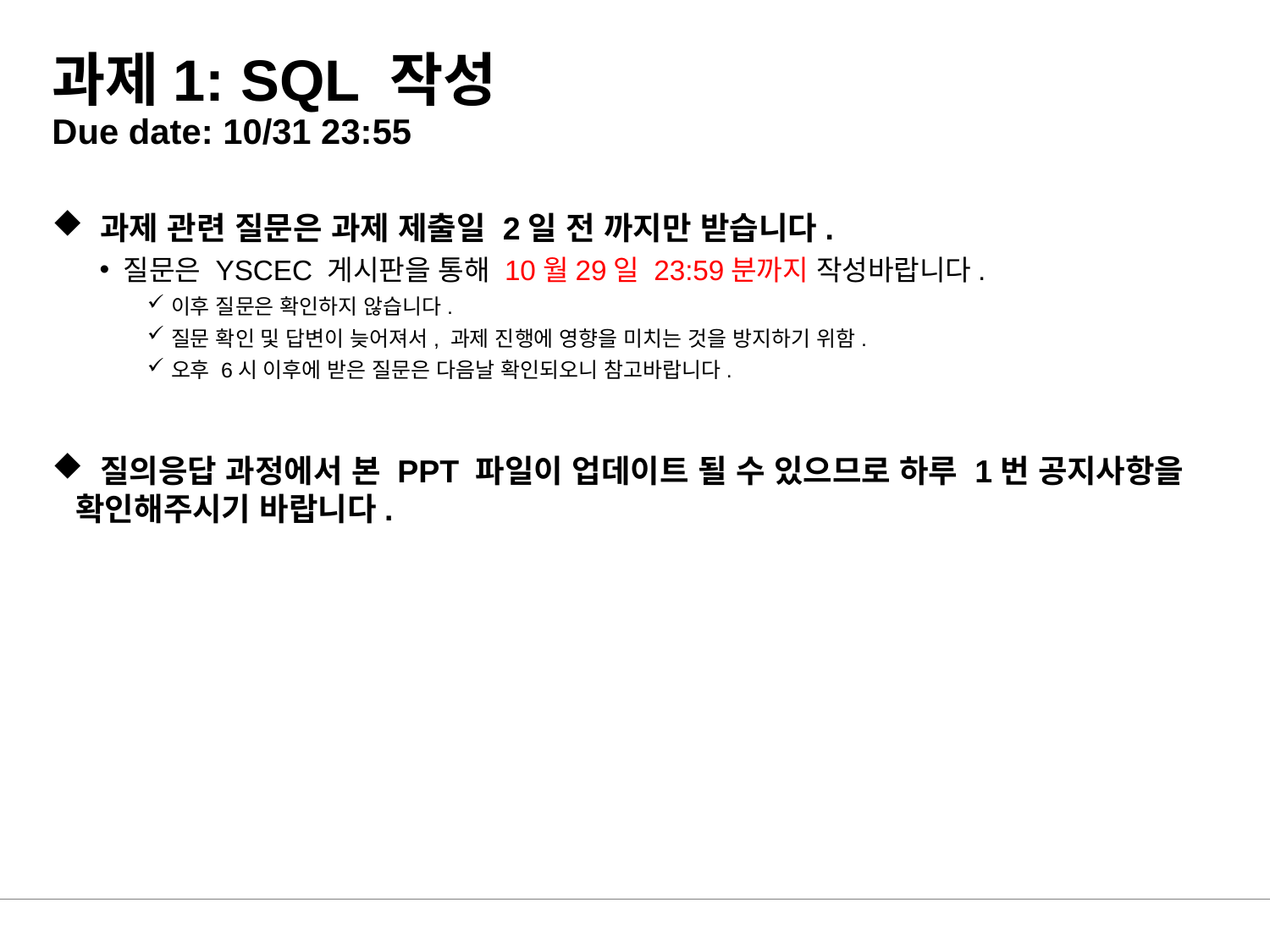

# 과제1: SQL 작성 Due date: 10/31 23:55
 과제 관련 질문은 과제 제출일 2일 전 까지만 받습니다.
질문은 YSCEC 게시판을 통해 10월29일 23:59분까지 작성바랍니다.
이후 질문은 확인하지 않습니다.
질문 확인 및 답변이 늦어져서, 과제 진행에 영향을 미치는 것을 방지하기 위함.
오후 6시 이후에 받은 질문은 다음날 확인되오니 참고바랍니다.

 질의응답 과정에서 본 PPT 파일이 업데이트 될 수 있으므로 하루 1번 공지사항을 확인해주시기 바랍니다.